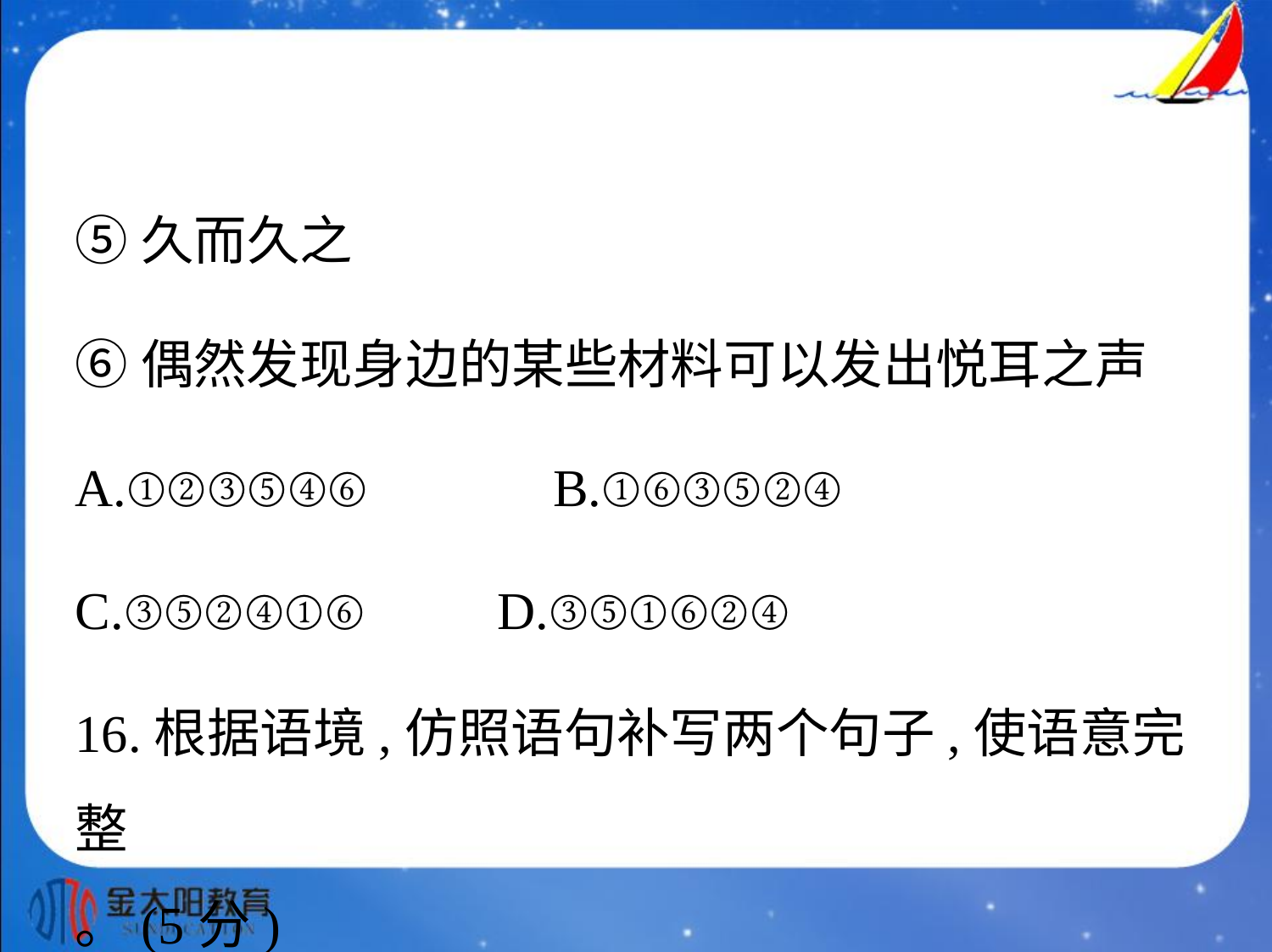

⑤久而久之
⑥偶然发现身边的某些材料可以发出悦耳之声
A.①②③⑤④⑥　　　B.①⑥③⑤②④
C.③⑤②④①⑥　　D.③⑤①⑥②④
16.根据语境,仿照语句补写两个句子,使语意完整
。(5分)